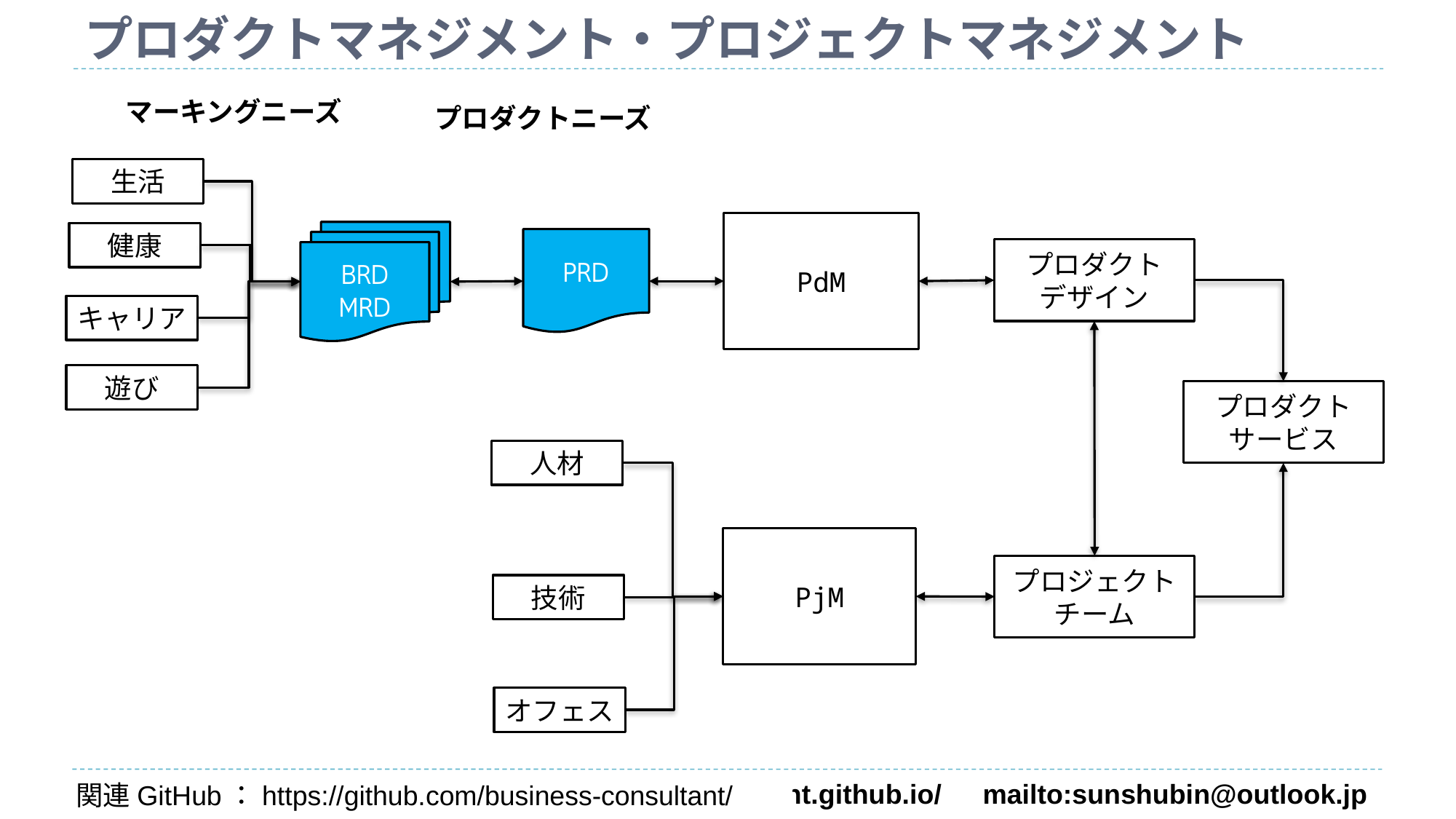

# プロダクトマネジメント・プロジェクトマネジメント
マーキングニーズ
プロダクトニーズ
生活
PdM
BRD
MRD
健康
PRD
プロダクト
デザイン
キャリア
遊び
プロダクト
サービス
人材
PjM
プロジェクト
チーム
技術
オフェス
関連GitHub：https://github.com/business-consultant/